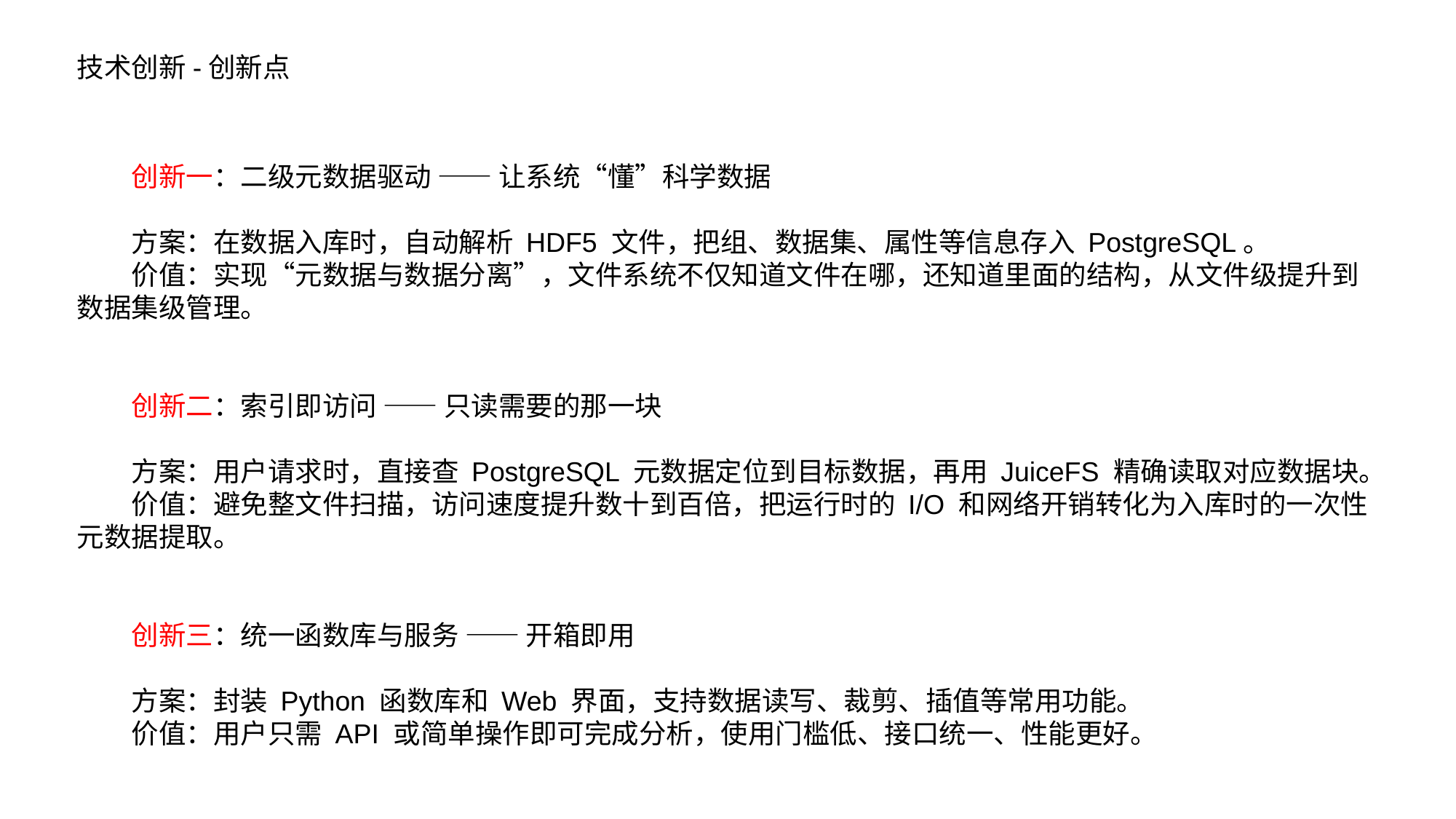

技术创新-创新点
创新一：二级元数据驱动 —— 让系统“懂”科学数据

方案：在数据入库时，自动解析 HDF5 文件，把组、数据集、属性等信息存入 PostgreSQL。
价值：实现“元数据与数据分离”，文件系统不仅知道文件在哪，还知道里面的结构，从文件级提升到数据集级管理。

创新二：索引即访问 —— 只读需要的那一块

方案：用户请求时，直接查 PostgreSQL 元数据定位到目标数据，再用 JuiceFS 精确读取对应数据块。
价值：避免整文件扫描，访问速度提升数十到百倍，把运行时的 I/O 和网络开销转化为入库时的一次性元数据提取。

创新三：统一函数库与服务 —— 开箱即用

方案：封装 Python 函数库和 Web 界面，支持数据读写、裁剪、插值等常用功能。
价值：用户只需 API 或简单操作即可完成分析，使用门槛低、接口统一、性能更好。